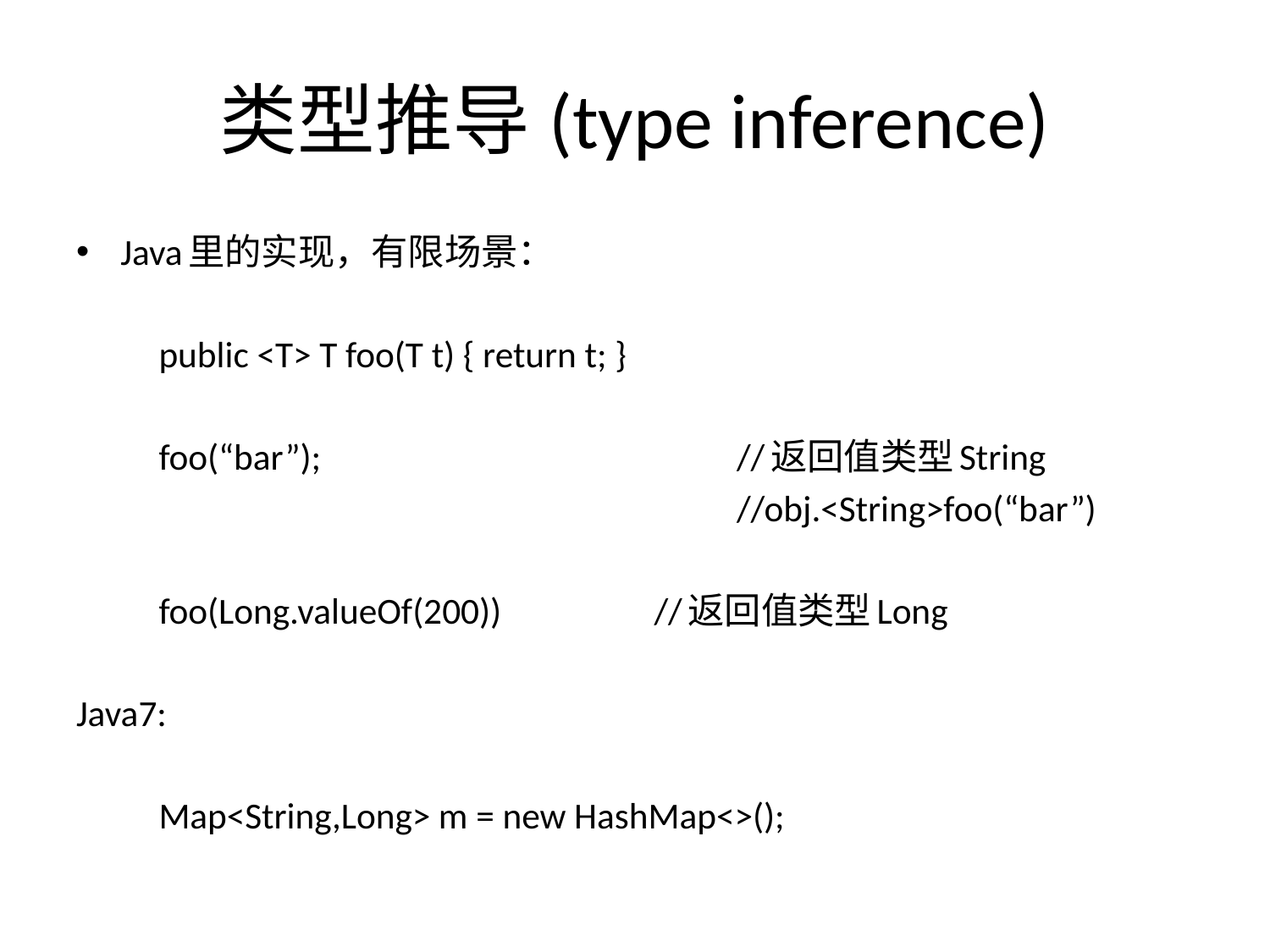

# 类型推导(type inference)
Java里的实现，有限场景：

	public <T> T foo(T t) { return t; }

	foo(“bar”);  					//返回值类型String
								//obj.<String>foo(“bar”)

	foo(Long.valueOf(200))		//返回值类型Long

Java7:

	Map<String,Long> m = new HashMap<>();